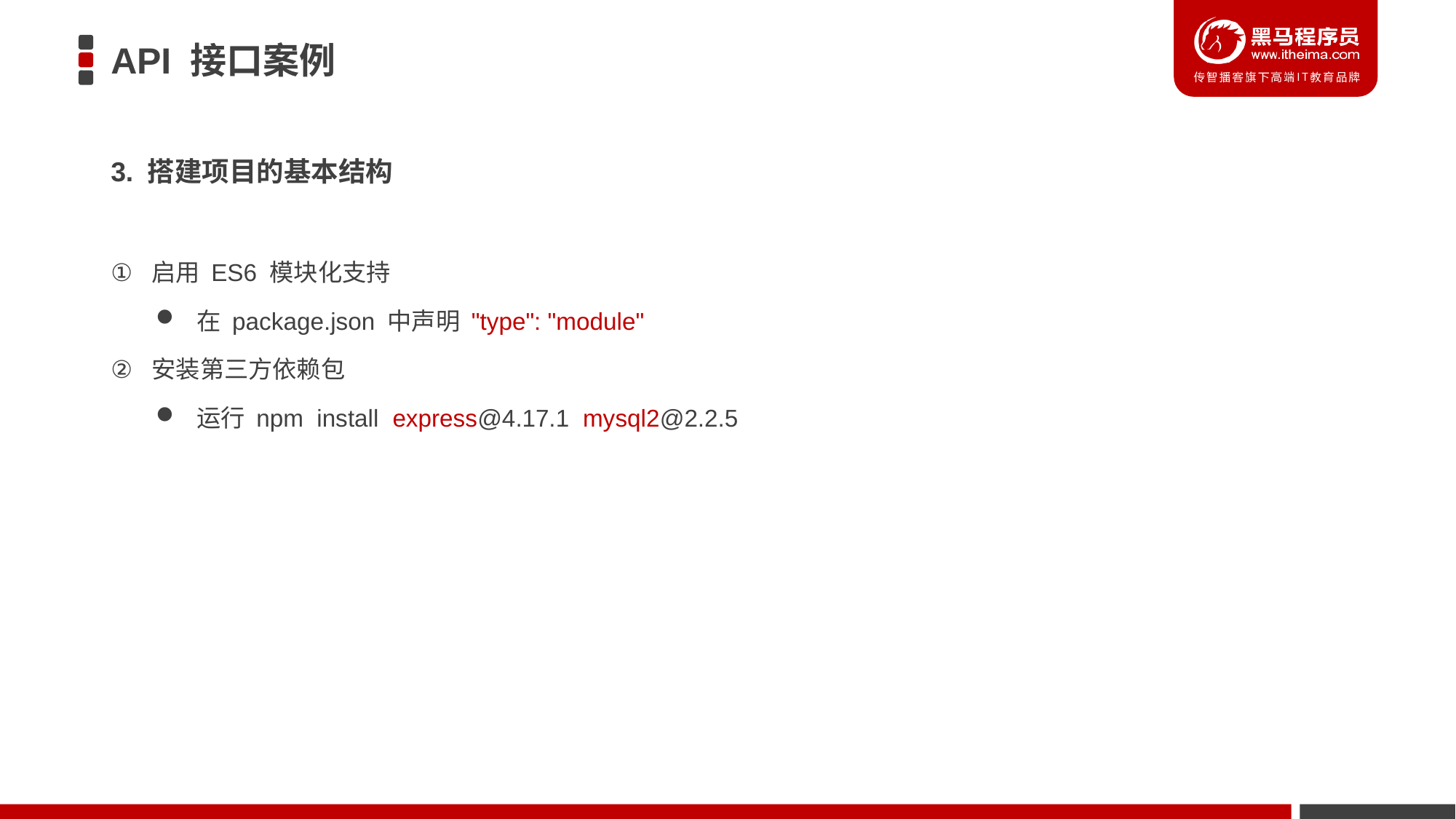

# API 接口案例
3. 搭建项目的基本结构
启用 ES6 模块化支持
在 package.json 中声明 "type": "module"
安装第三方依赖包
运行 npm  install  express@4.17.1  mysql2@2.2.5